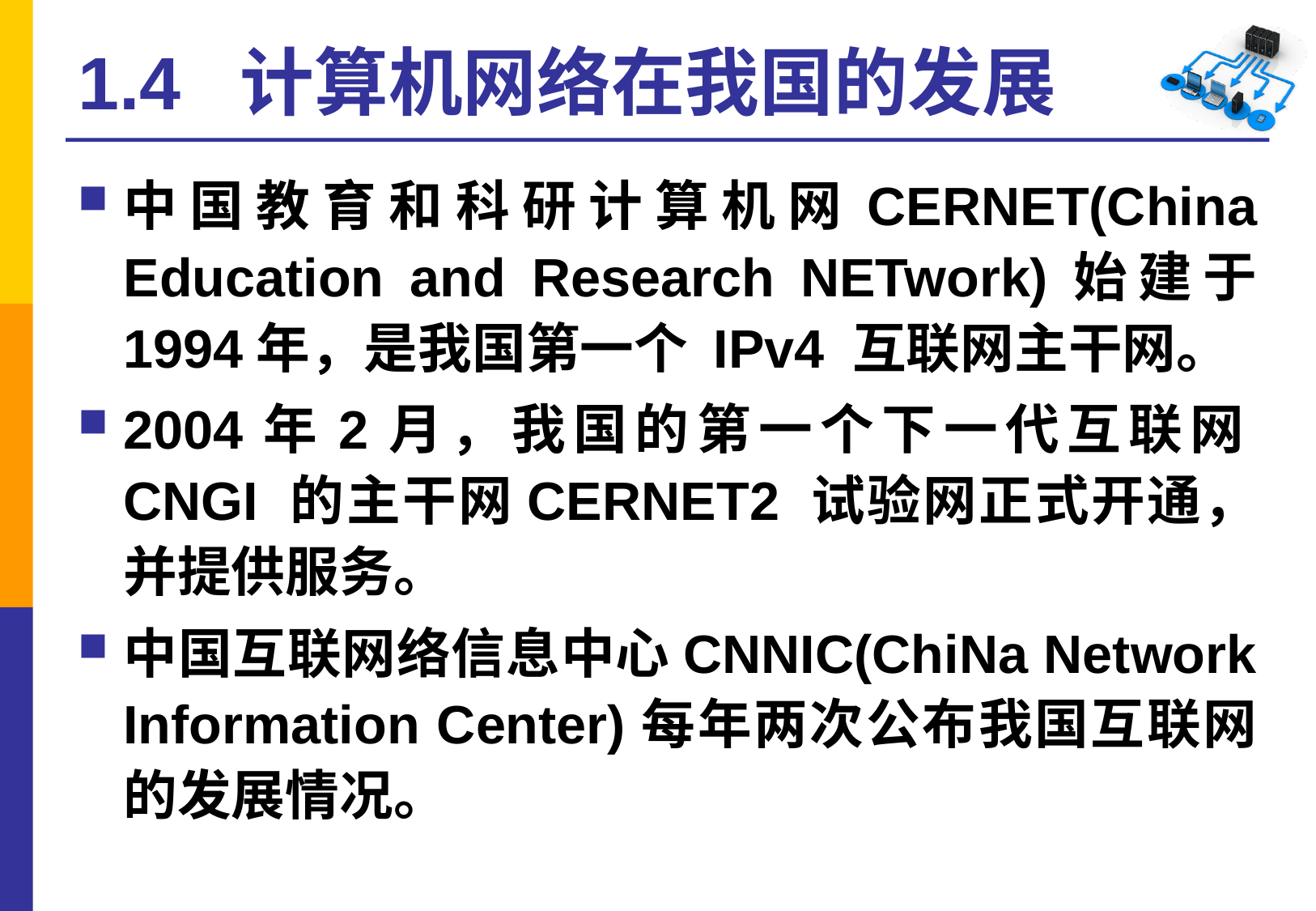

# 1.4  计算机网络在我国的发展
中国教育和科研计算机网CERNET(China Education and Research NETwork)始建于 1994年，是我国第一个 IPv4 互联网主干网。
2004年2月，我国的第一个下一代互联网CNGI 的主干网CERNET2 试验网正式开通，并提供服务。
中国互联网络信息中心CNNIC(ChiNa Network Information Center)每年两次公布我国互联网的发展情况。